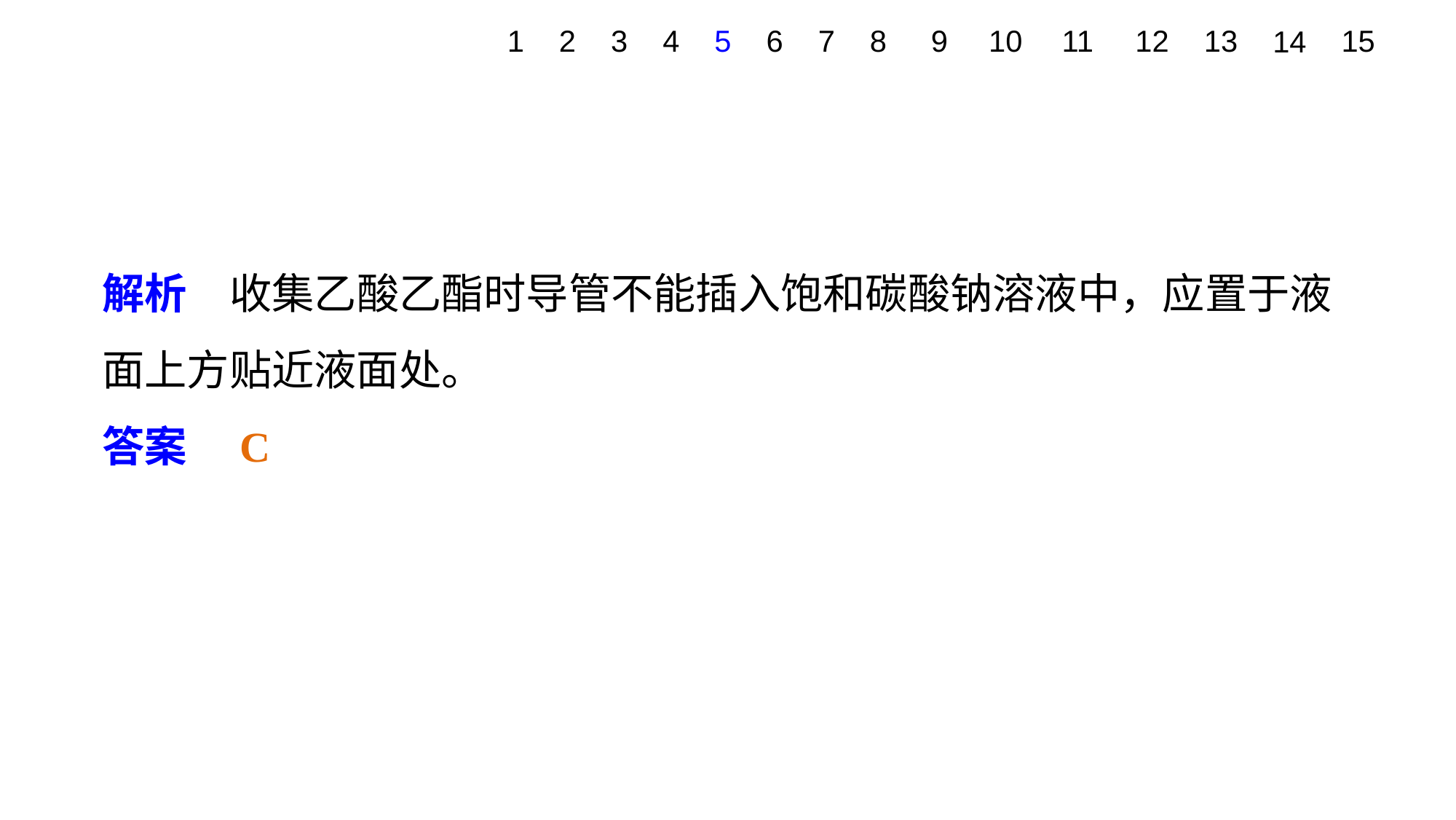

1
2
3
4
5
6
7
8
9
10
12
13
15
11
14
解析　收集乙酸乙酯时导管不能插入饱和碳酸钠溶液中，应置于液面上方贴近液面处。
答案　C